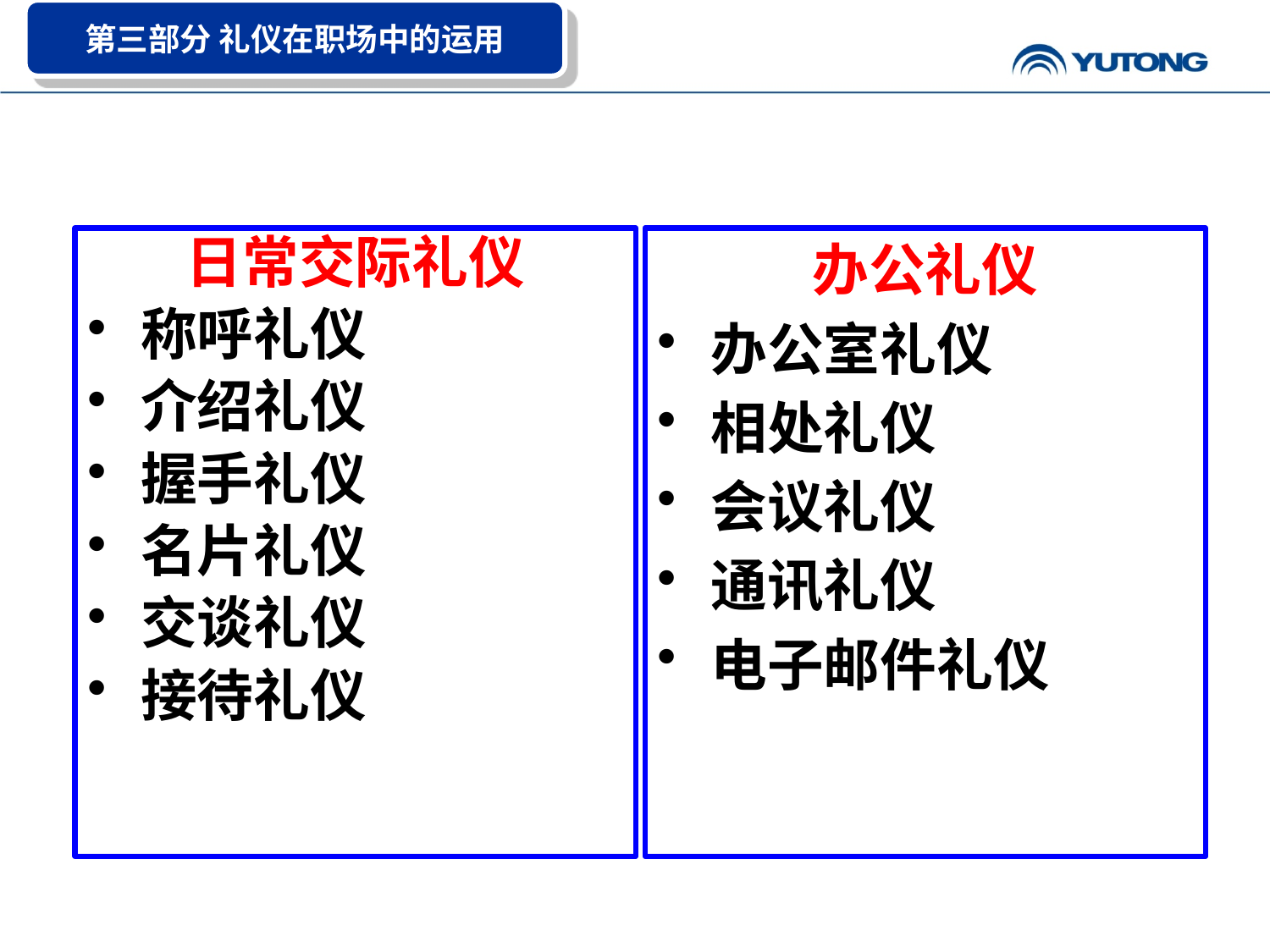

第三部分 礼仪在职场中的运用
日常交际礼仪
称呼礼仪
介绍礼仪
握手礼仪
名片礼仪
交谈礼仪
接待礼仪

办公礼仪
办公室礼仪
相处礼仪
会议礼仪
通讯礼仪
电子邮件礼仪